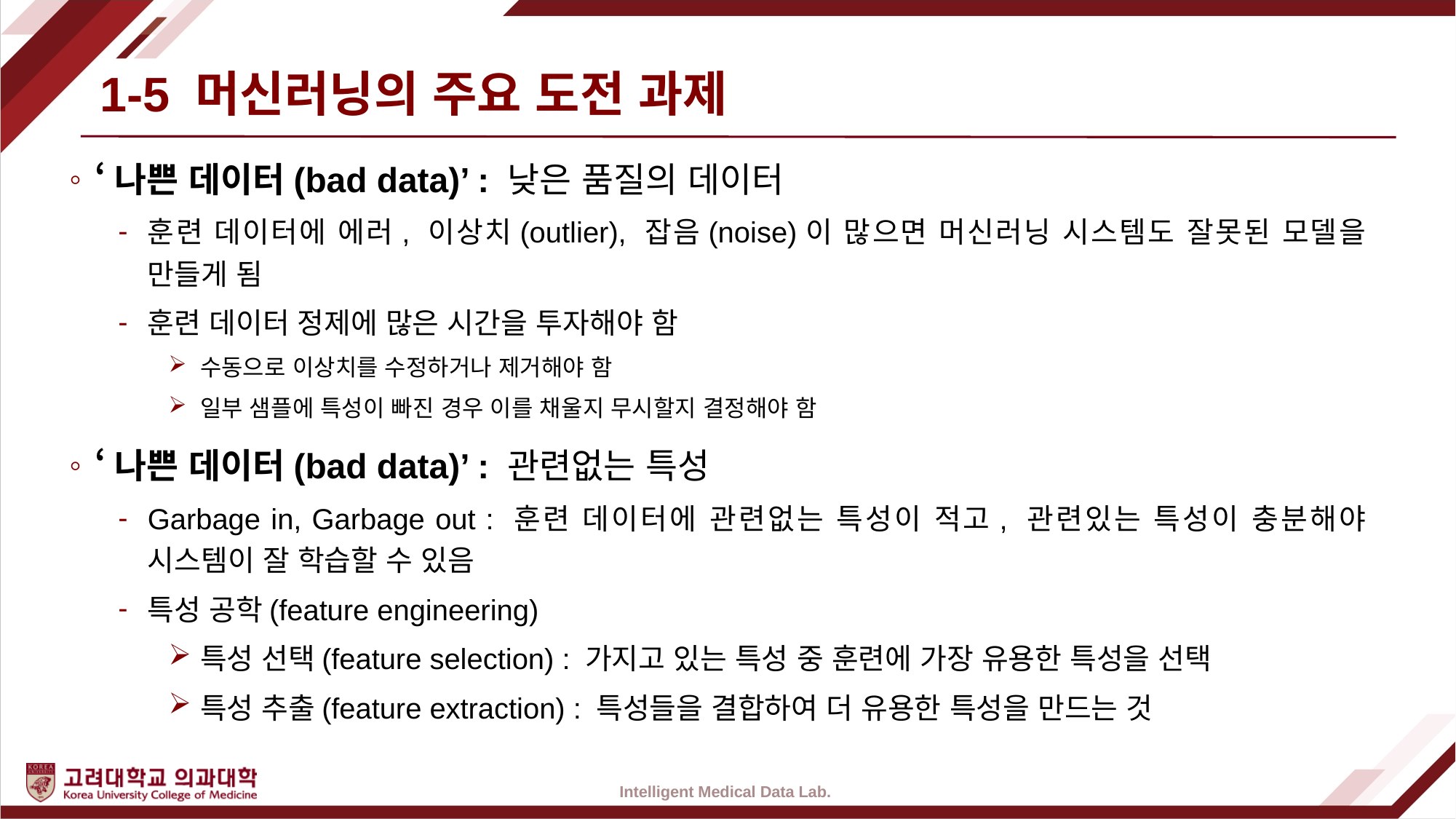

# 1-5 머신러닝의 주요 도전 과제
‘나쁜 데이터(bad data)’ : 낮은 품질의 데이터
훈련 데이터에 에러, 이상치(outlier), 잡음(noise)이 많으면 머신러닝 시스템도 잘못된 모델을 만들게 됨
훈련 데이터 정제에 많은 시간을 투자해야 함
수동으로 이상치를 수정하거나 제거해야 함
일부 샘플에 특성이 빠진 경우 이를 채울지 무시할지 결정해야 함
‘나쁜 데이터(bad data)’ : 관련없는 특성
Garbage in, Garbage out : 훈련 데이터에 관련없는 특성이 적고, 관련있는 특성이 충분해야 시스템이 잘 학습할 수 있음
특성 공학(feature engineering)
특성 선택(feature selection) : 가지고 있는 특성 중 훈련에 가장 유용한 특성을 선택
특성 추출(feature extraction) : 특성들을 결합하여 더 유용한 특성을 만드는 것
Intelligent Medical Data Lab.